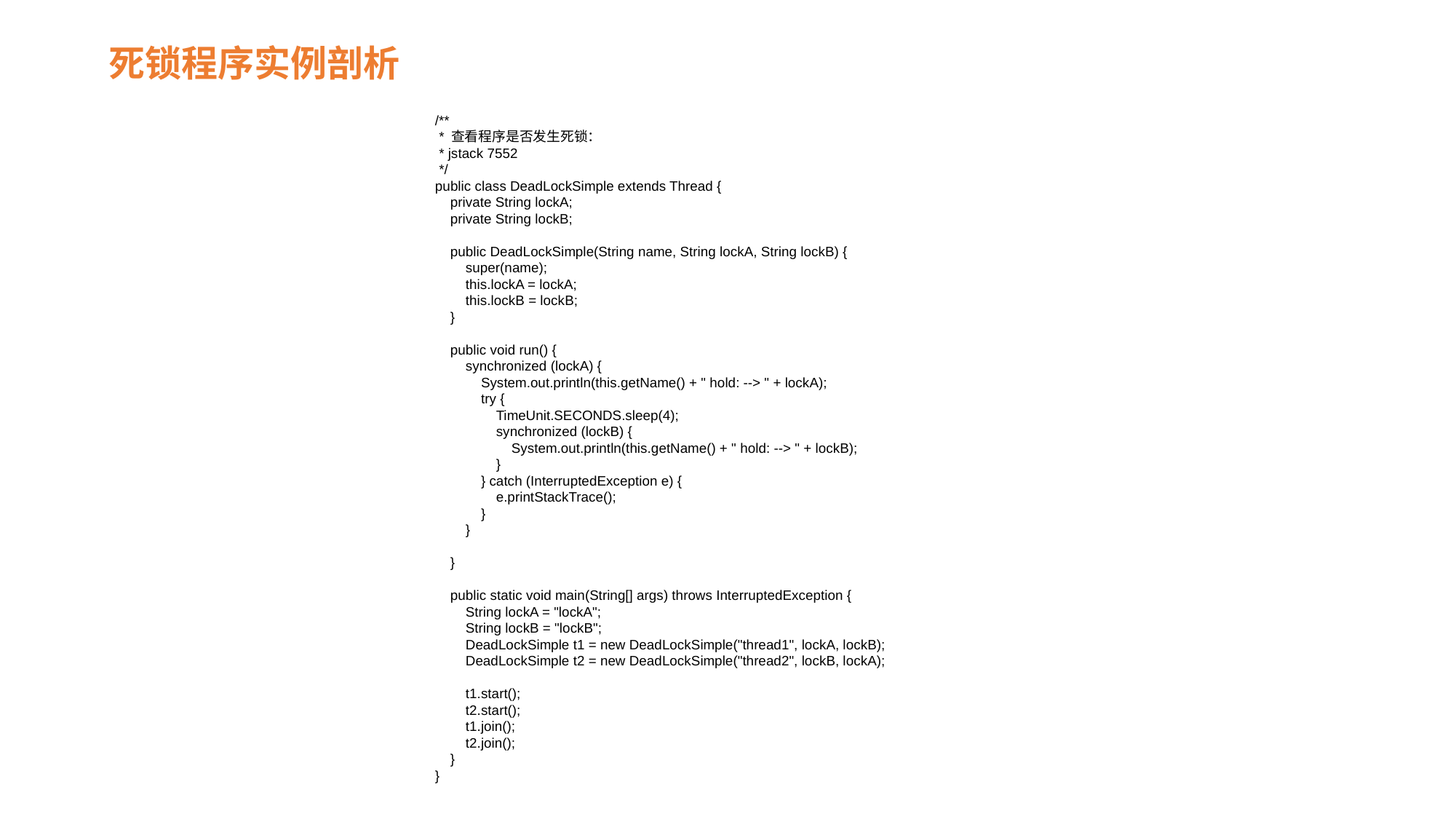

死锁程序实例剖析

/**
 * 查看程序是否发生死锁：
 * jstack 7552
 */
public class DeadLockSimple extends Thread {
    private String lockA;
    private String lockB;

    public DeadLockSimple(String name, String lockA, String lockB) {
        super(name);
        this.lockA = lockA;
        this.lockB = lockB;
    }

    public void run() {
        synchronized (lockA) {
            System.out.println(this.getName() + " hold: --> " + lockA);
            try {
                TimeUnit.SECONDS.sleep(4);
                synchronized (lockB) {
                    System.out.println(this.getName() + " hold: --> " + lockB);
                }
            } catch (InterruptedException e) {
                e.printStackTrace();
            }
        }

    }

    public static void main(String[] args) throws InterruptedException {
        String lockA = "lockA";
        String lockB = "lockB";
        DeadLockSimple t1 = new DeadLockSimple("thread1", lockA, lockB);
        DeadLockSimple t2 = new DeadLockSimple("thread2", lockB, lockA);

        t1.start();
        t2.start();
        t1.join();
        t2.join();
    }
}